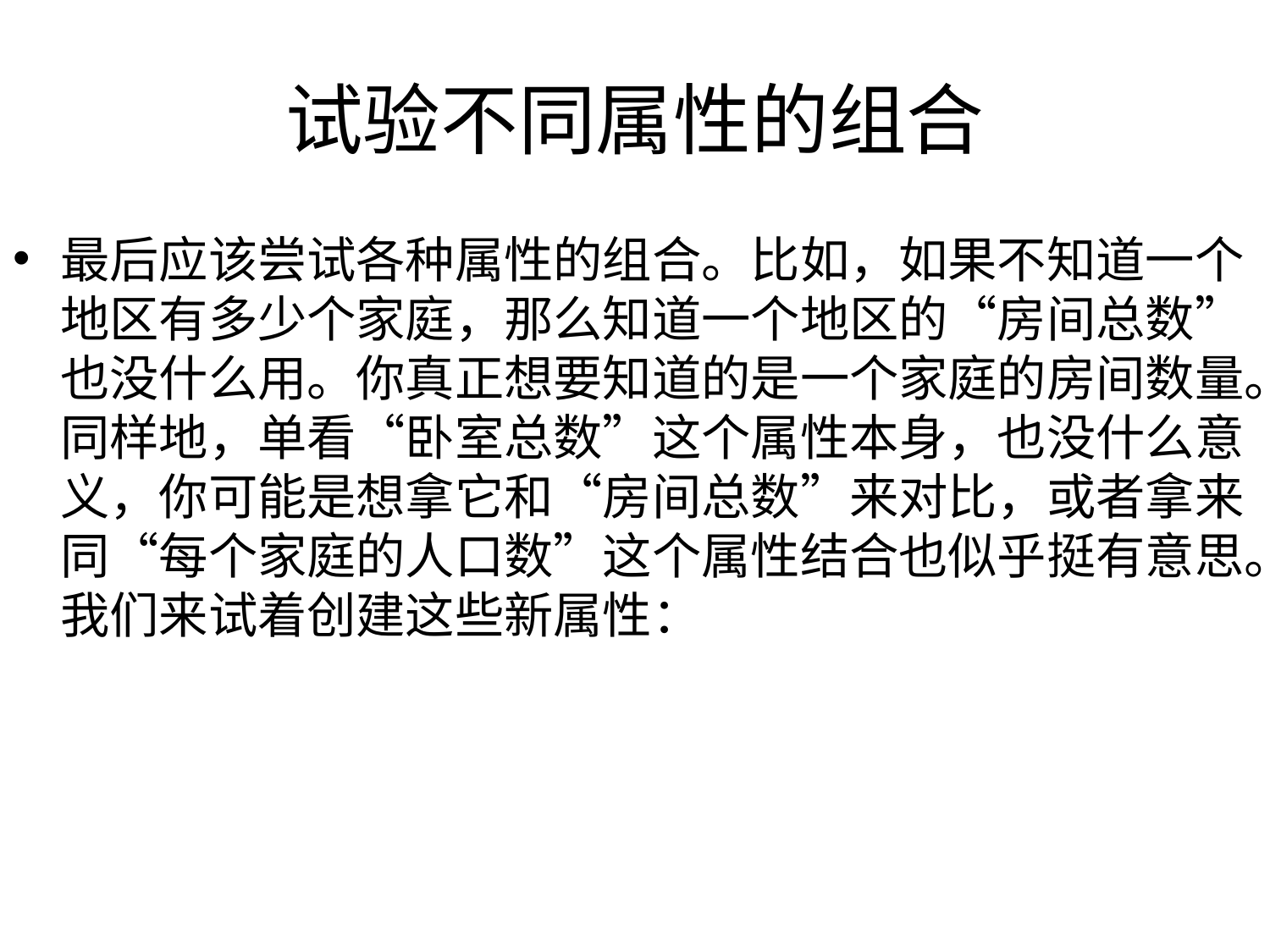

# 试验不同属性的组合
最后应该尝试各种属性的组合。比如，如果不知道一个地区有多少个家庭，那么知道一个地区的“房间总数”也没什么用。你真正想要知道的是一个家庭的房间数量。同样地，单看“卧室总数”这个属性本身，也没什么意义，你可能是想拿它和“房间总数”来对比，或者拿来同“每个家庭的人口数”这个属性结合也似乎挺有意思。我们来试着创建这些新属性：